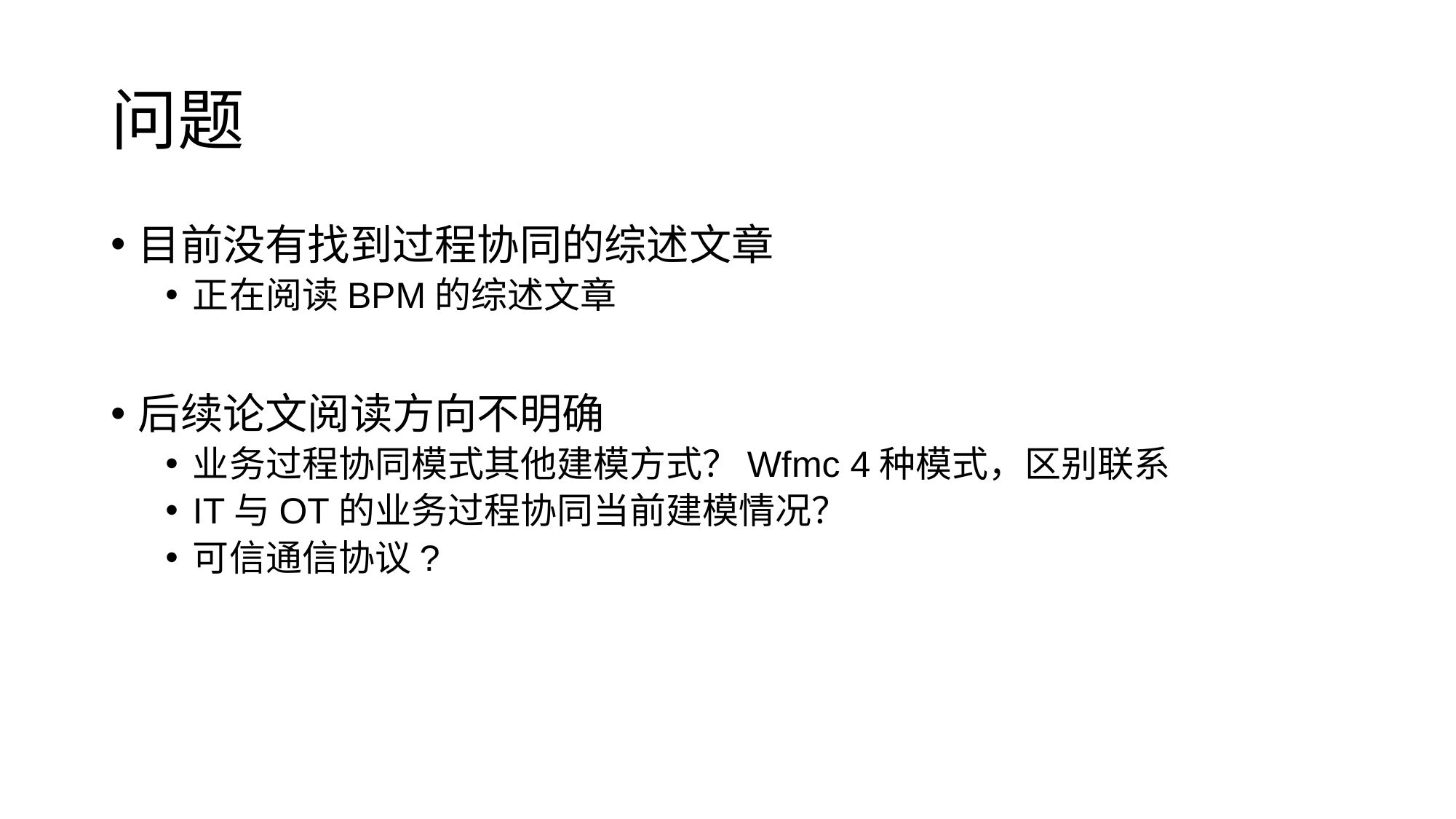

# 问题
目前没有找到过程协同的综述文章
正在阅读BPM的综述文章

后续论文阅读方向不明确
业务过程协同模式其他建模方式？Wfmc 4种模式，区别联系
IT与OT的业务过程协同当前建模情况？
可信通信协议?